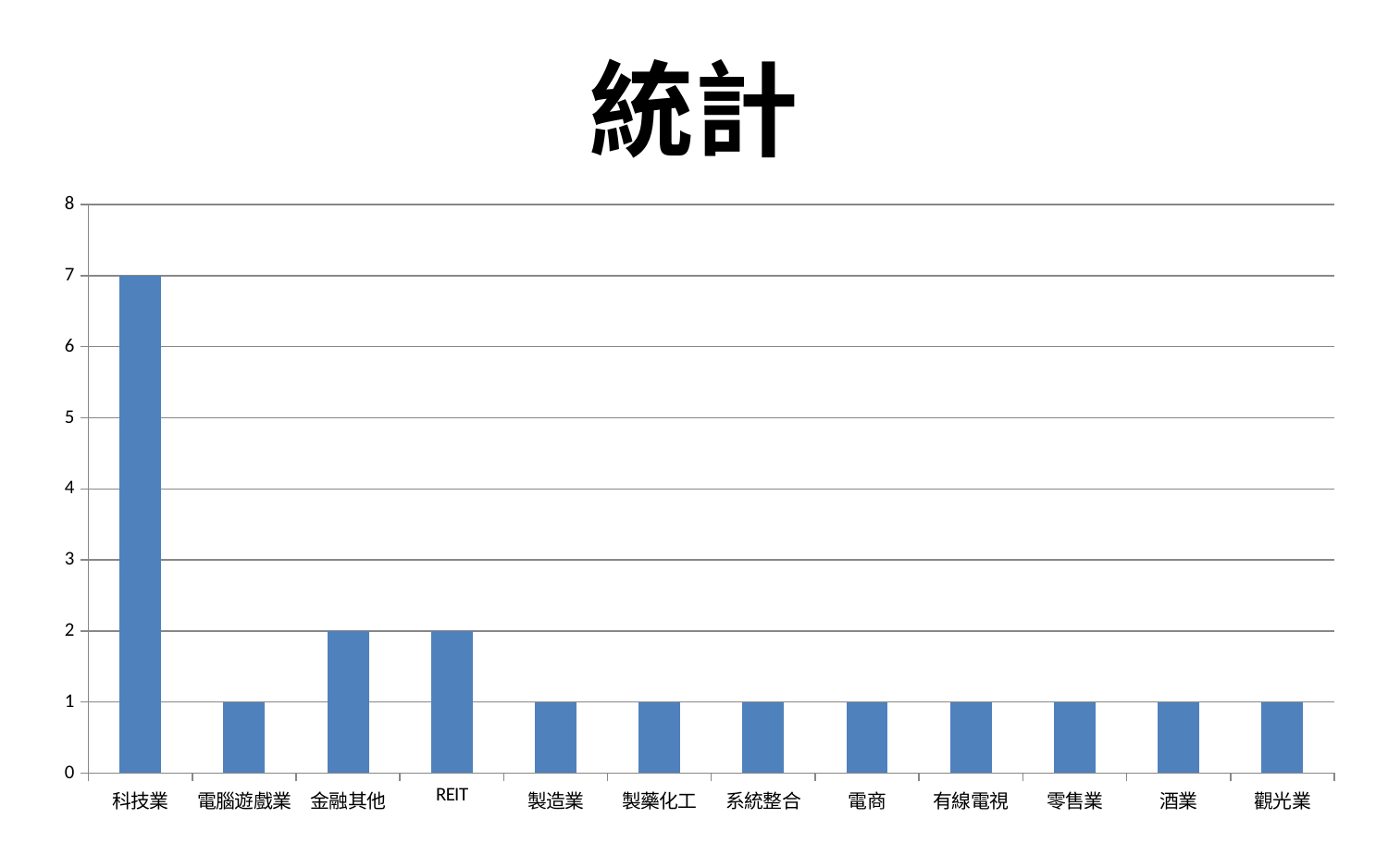

# 統計

### Chart

| Category |  |
|---|---|
| 科技業 | 7.0 |
| 電腦遊戲業 | 1.0 |
| 金融其他 | 2.0 |
| REIT | 2.0 |
| 製造業 | 1.0 |
| 製藥化工 | 1.0 |
| 系統整合 | 1.0 |
| 電商 | 1.0 |
| 有線電視 | 1.0 |
| 零售業 | 1.0 |
| 酒業 | 1.0 |
| 觀光業 | 1.0 |